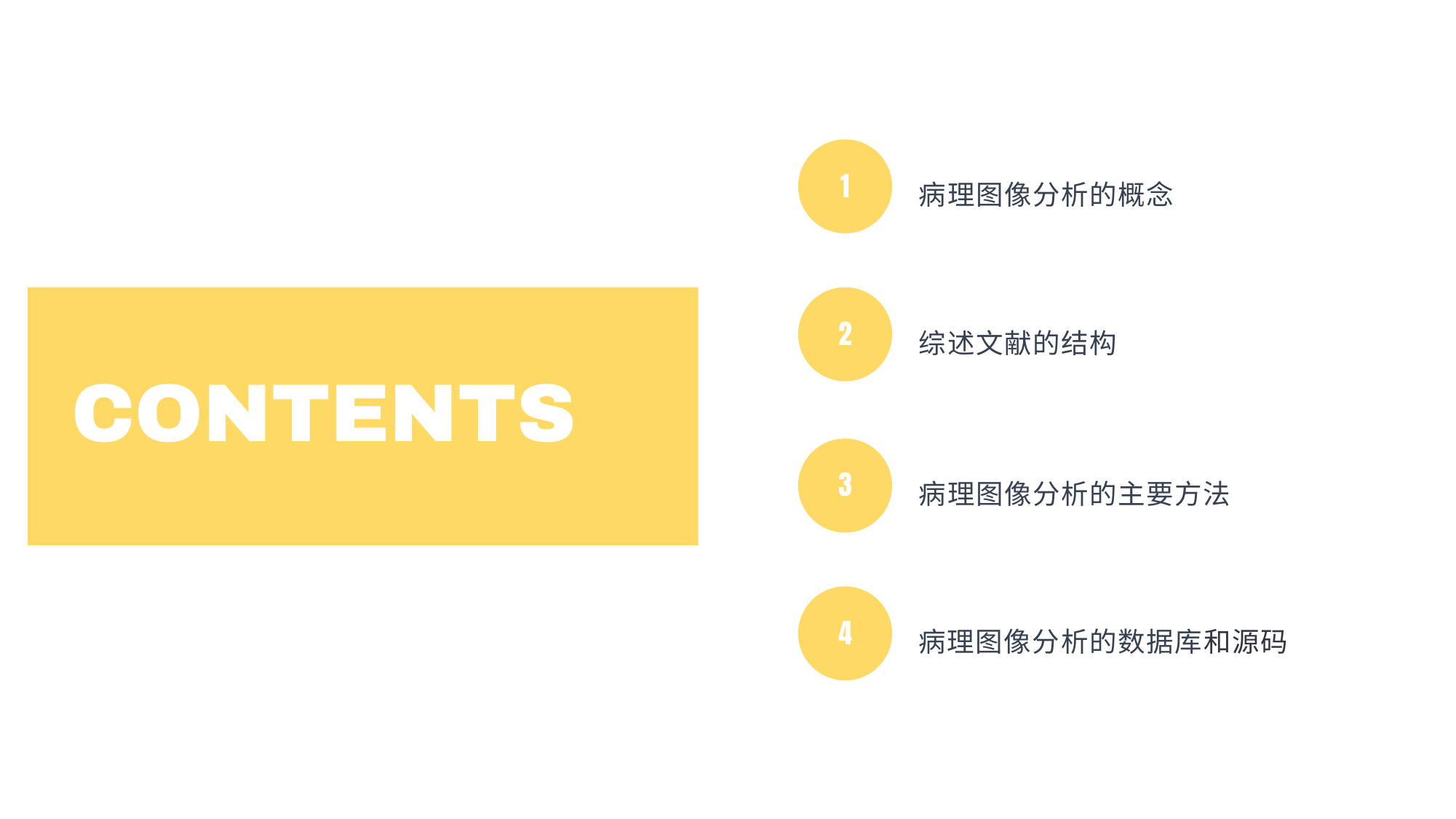

1
病理图像分析的概念

2
综述文献的结构
CONTENTS
3
病理图像分析的主要方法
4
病理图像分析的数据库和源码